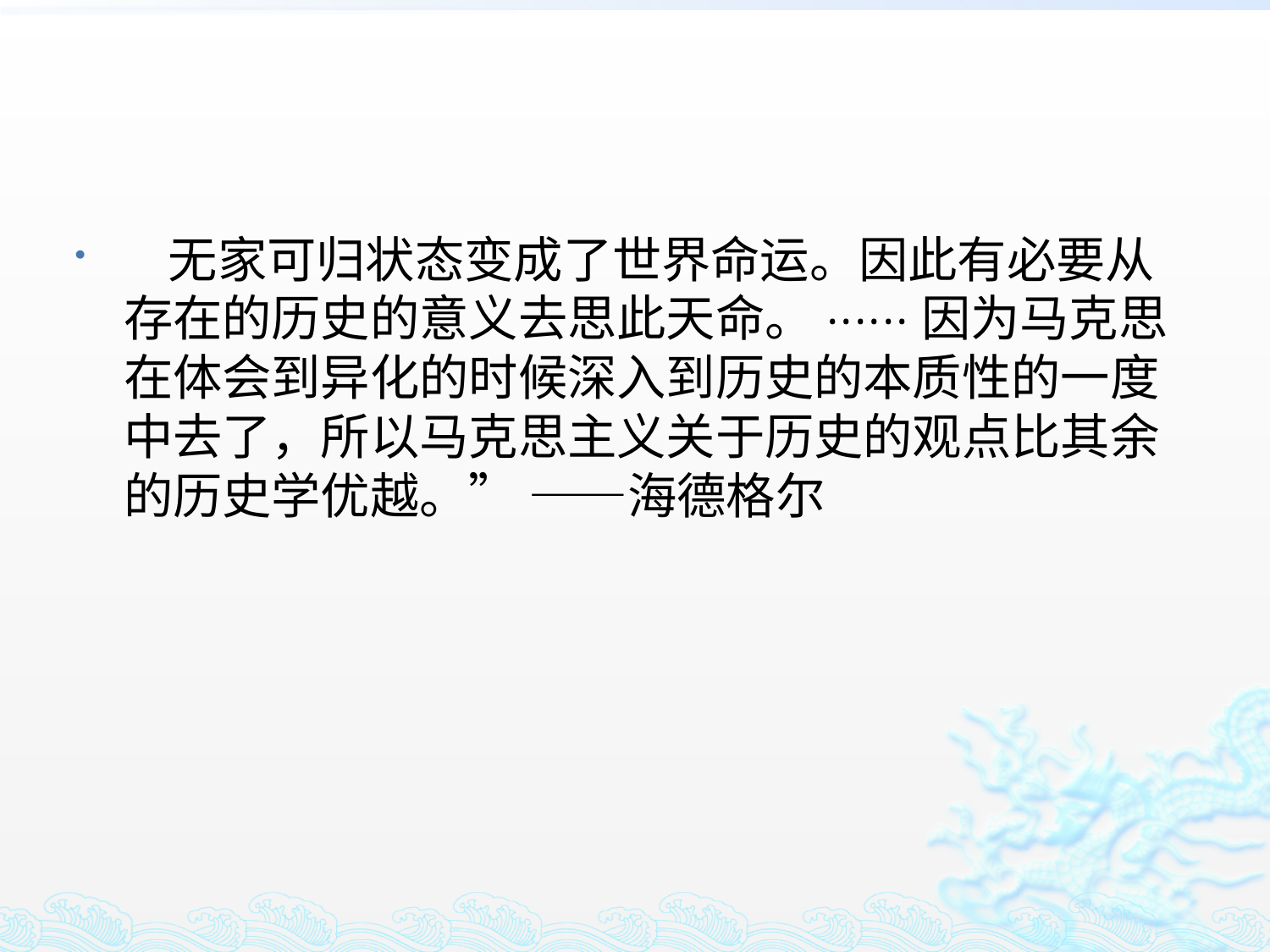

#
   无家可归状态变成了世界命运。因此有必要从存在的历史的意义去思此天命。······因为马克思在体会到异化的时候深入到历史的本质性的一度中去了，所以马克思主义关于历史的观点比其余的历史学优越。” ——海德格尔